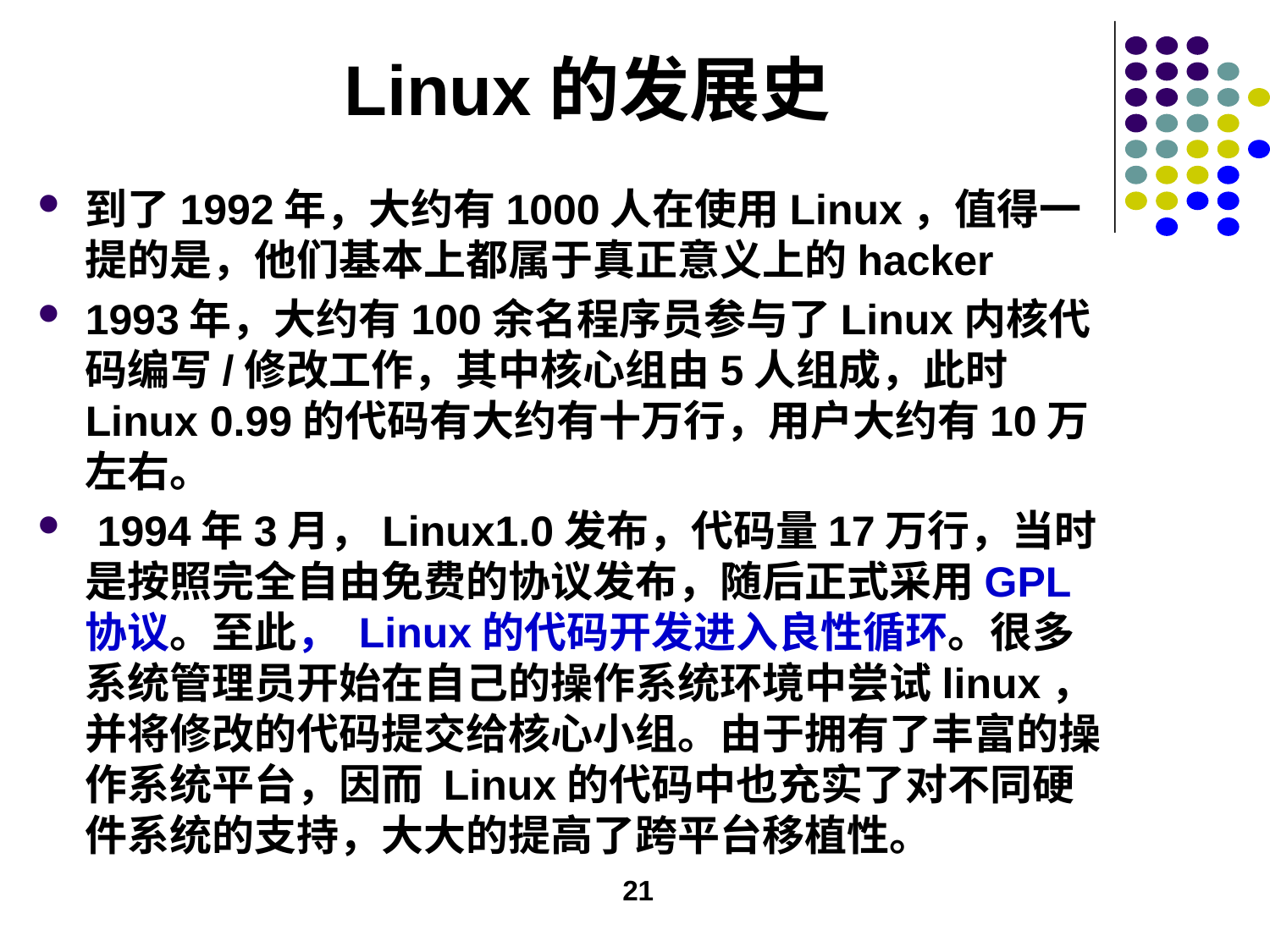

# Linux的发展史
到了1992年，大约有1000人在使用Linux，值得一提的是，他们基本上都属于真正意义上的hacker
1993年，大约有100余名程序员参与了Linux内核代码编写/修改工作，其中核心组由5人组成，此时Linux 0.99的代码有大约有十万行，用户大约有10万左右。
 1994年3月，Linux1.0发布，代码量17万行，当时是按照完全自由免费的协议发布，随后正式采用GPL协议。至此， Linux的代码开发进入良性循环。很多系统管理员开始在自己的操作系统环境中尝试linux，并将修改的代码提交给核心小组。由于拥有了丰富的操作系统平台，因而 Linux的代码中也充实了对不同硬件系统的支持，大大的提高了跨平台移植性。

21